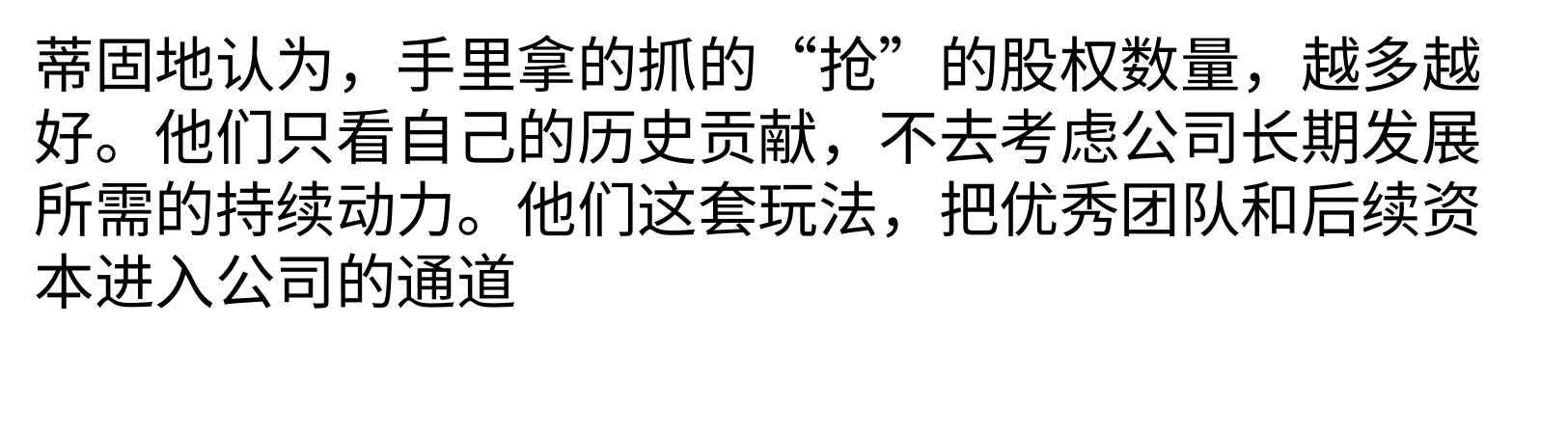

蒂固地认为，手里拿的抓的“抢”的股权数量，越多越好。他们只看自己的历史贡献，不去考虑公司长期发展所需的持续动力。他们这套玩法，把优秀团队和后续资本进入公司的通道